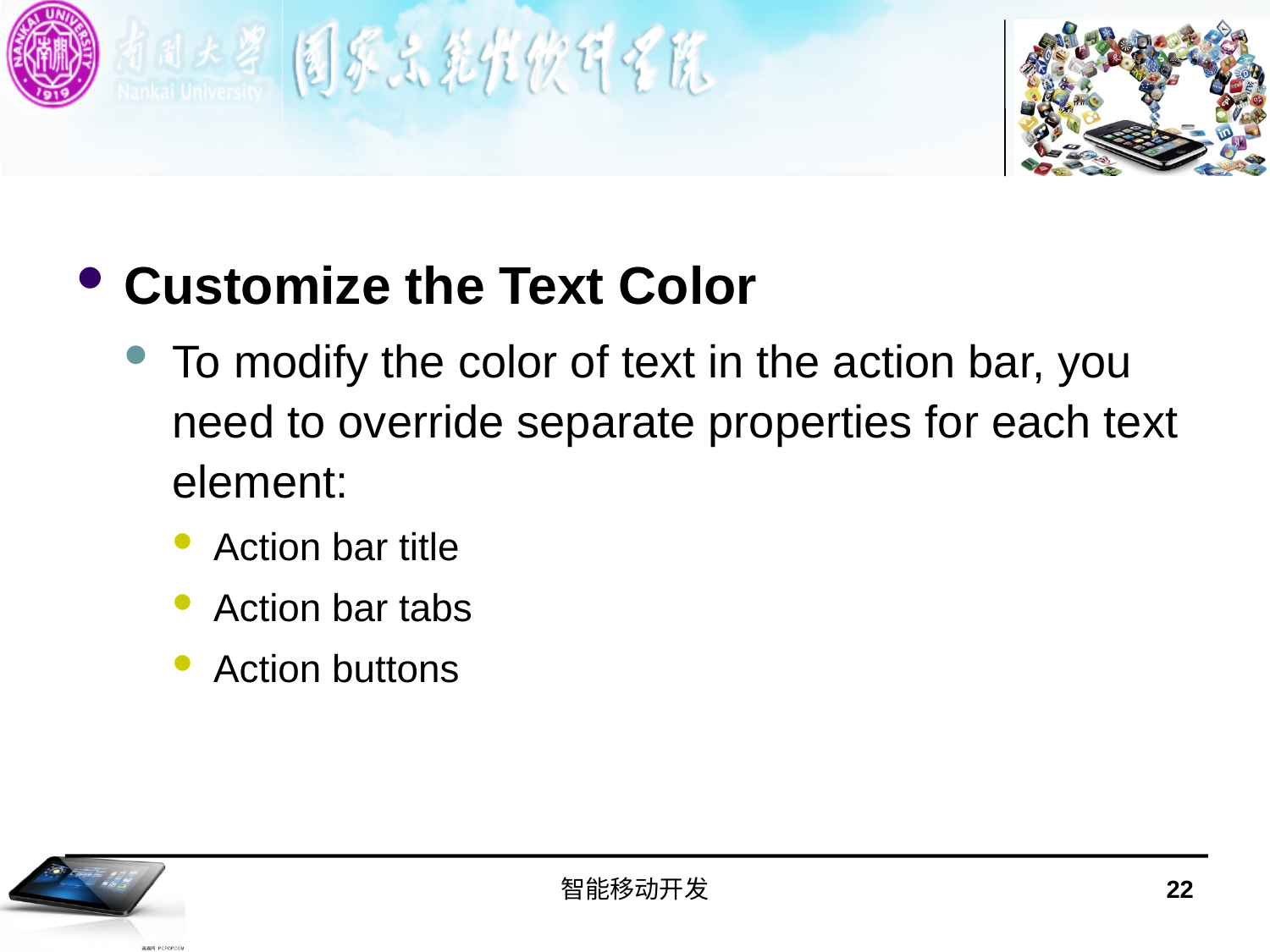

#
Customize the Text Color
To modify the color of text in the action bar, you need to override separate properties for each text element:
Action bar title
Action bar tabs
Action buttons
智能移动开发
22